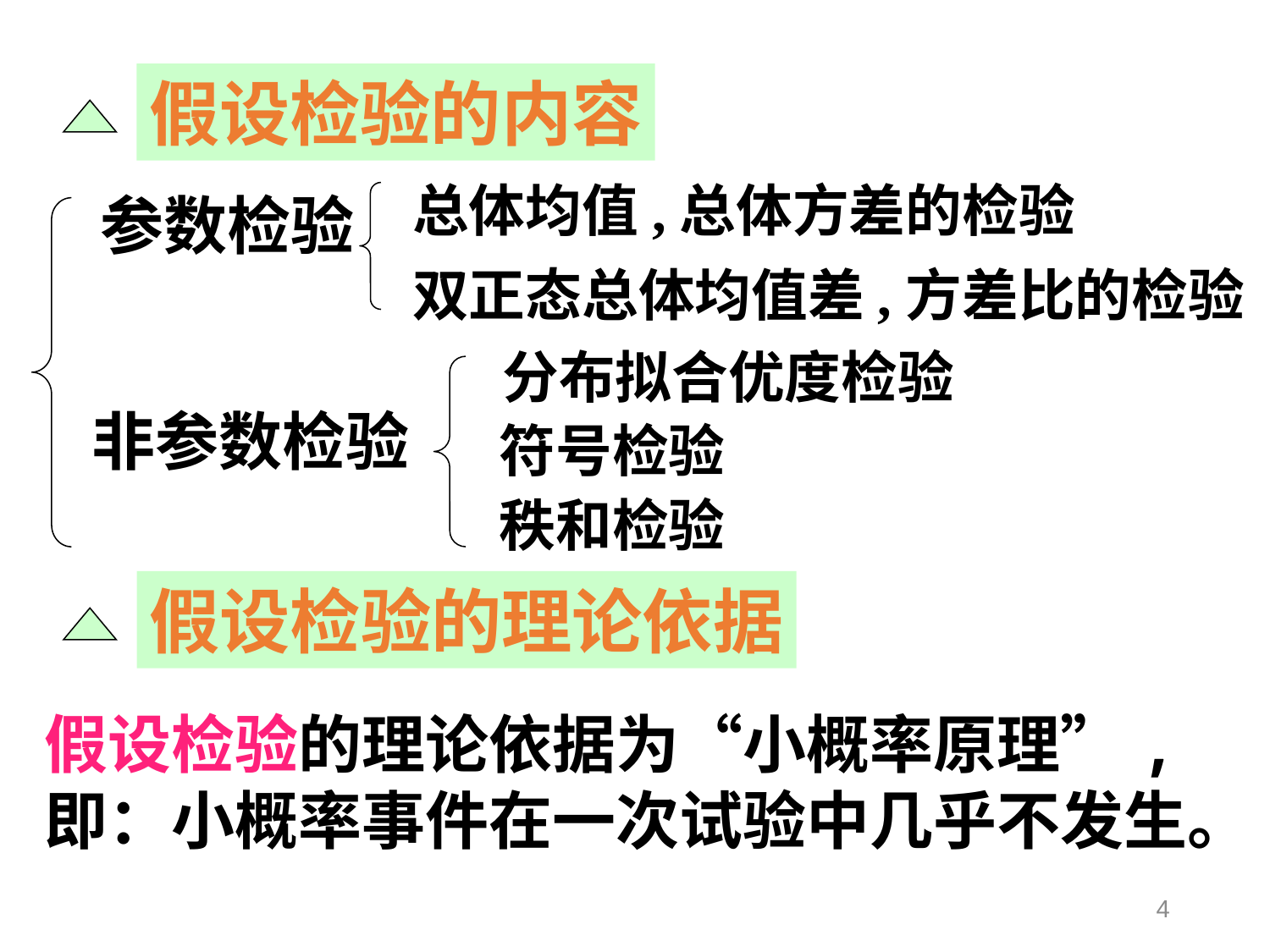

假设检验的内容

总体均值,总体方差的检验

双正态总体均值差,方差比的检验
参数检验

非参数检验
分布拟合优度检验

符号检验
秩和检验
假设检验的理论依据

假设检验的理论依据为“小概率原理”,即：小概率事件在一次试验中几乎不发生。
4